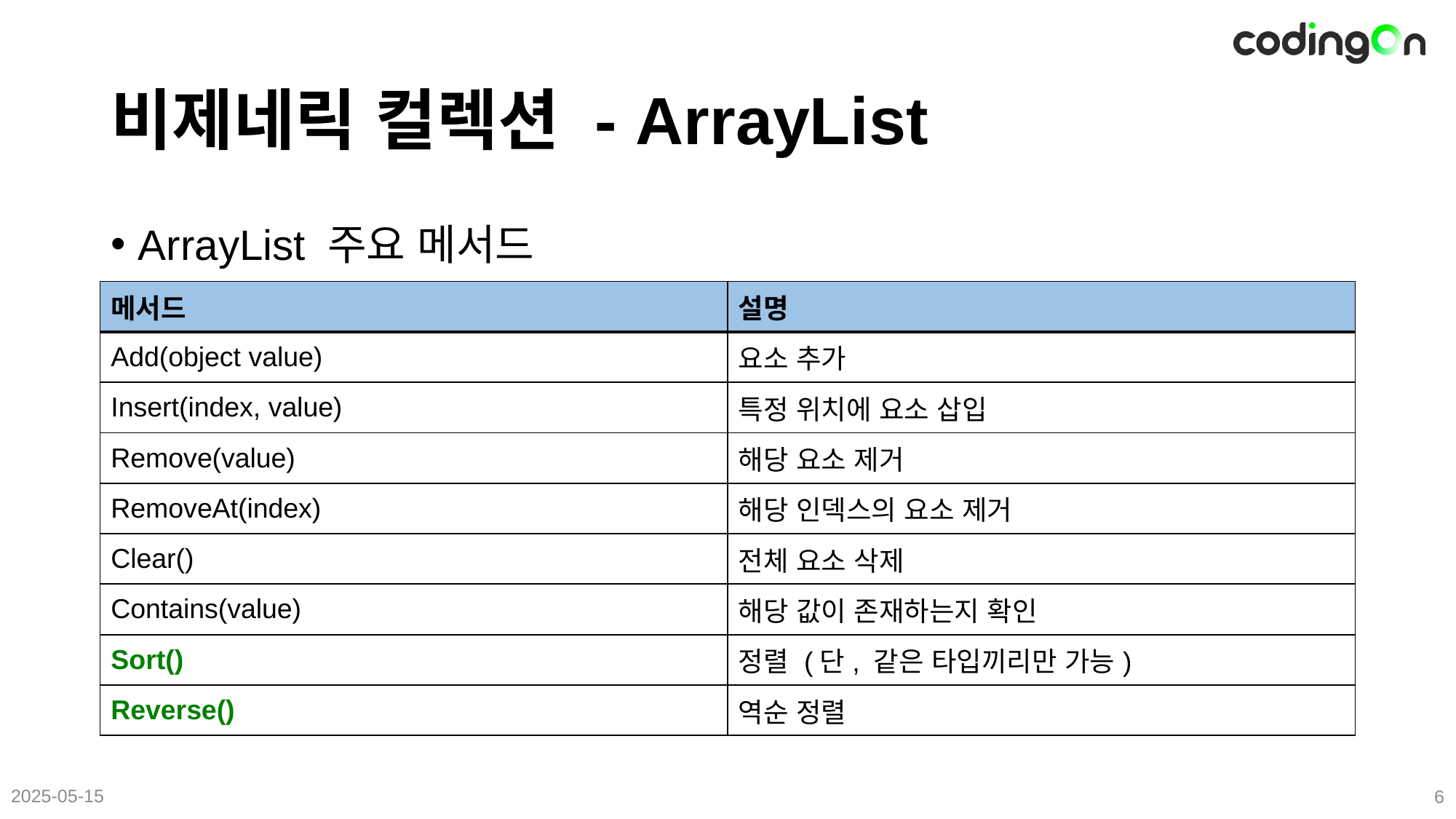

# 비제네릭 컬렉션 - ArrayList
ArrayList 주요 메서드

| 메서드 | 설명 |
| --- | --- |
| Add(object value) | 요소 추가 |
| Insert(index, value) | 특정 위치에 요소 삽입 |
| Remove(value) | 해당 요소 제거 |
| RemoveAt(index) | 해당 인덱스의 요소 제거 |
| Clear() | 전체 요소 삭제 |
| Contains(value) | 해당 값이 존재하는지 확인 |
| Sort() | 정렬 (단, 같은 타입끼리만 가능) |
| Reverse() | 역순 정렬 |
2025-05-15
6